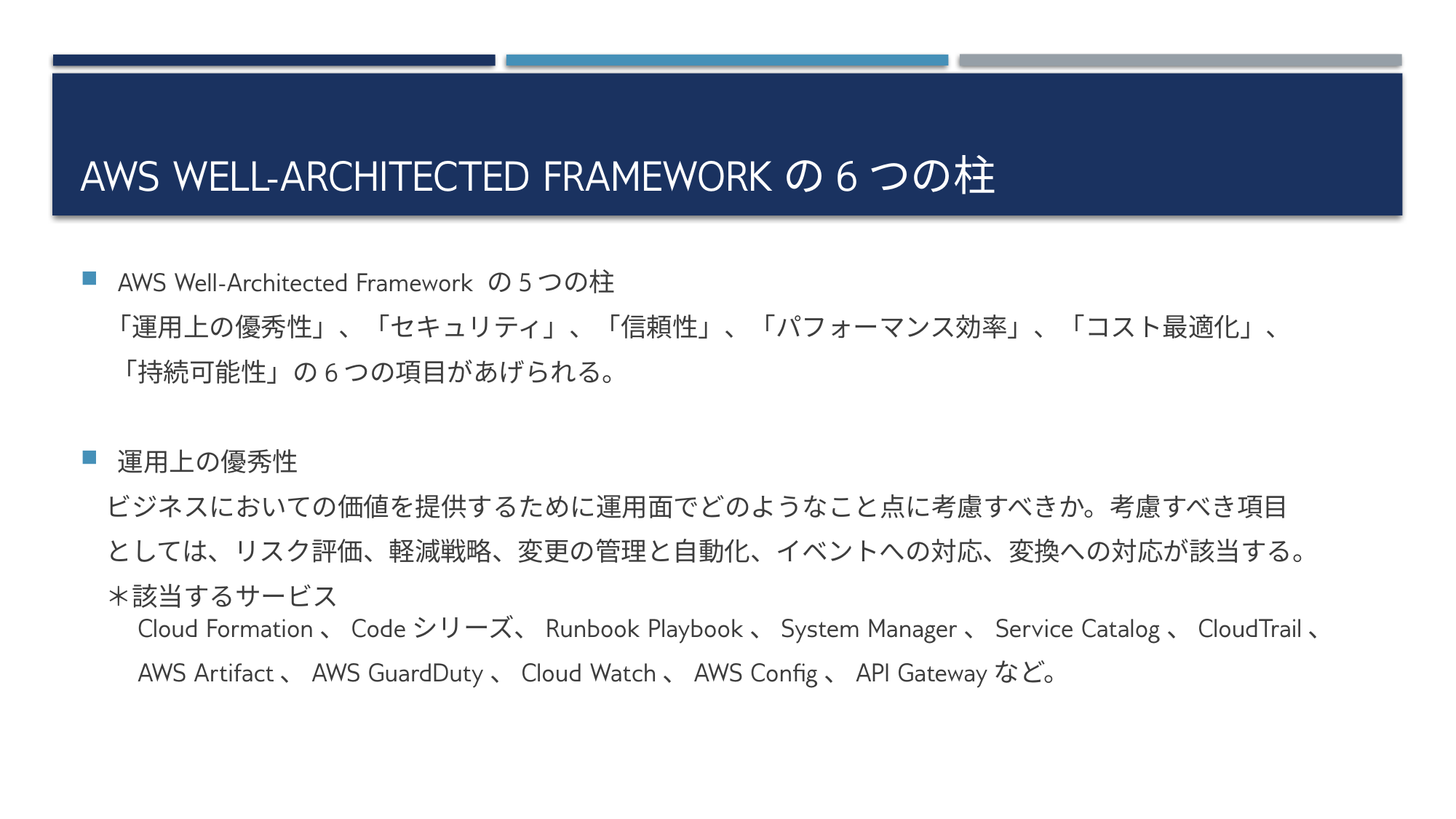

# AWS Well-Architected Frameworkの6つの柱
AWS Well-Architected Framework の5つの柱
　「運用上の優秀性」、「セキュリティ」、「信頼性」、「パフォーマンス効率」、「コスト最適化」、
　 「持続可能性」の6つの項目があげられる。

運用上の優秀性
　ビジネスにおいての価値を提供するために運用面でどのようなこと点に考慮すべきか。考慮すべき項目
　としては、リスク評価、軽減戦略、変更の管理と自動化、イベントへの対応、変換への対応が該当する。
　＊該当するサービス
　　Cloud Formation、Codeシリーズ、Runbook Playbook、System Manager、Service Catalog、CloudTrail、
　　AWS Artifact、AWS GuardDuty、Cloud Watch、AWS Config、API Gatewayなど。